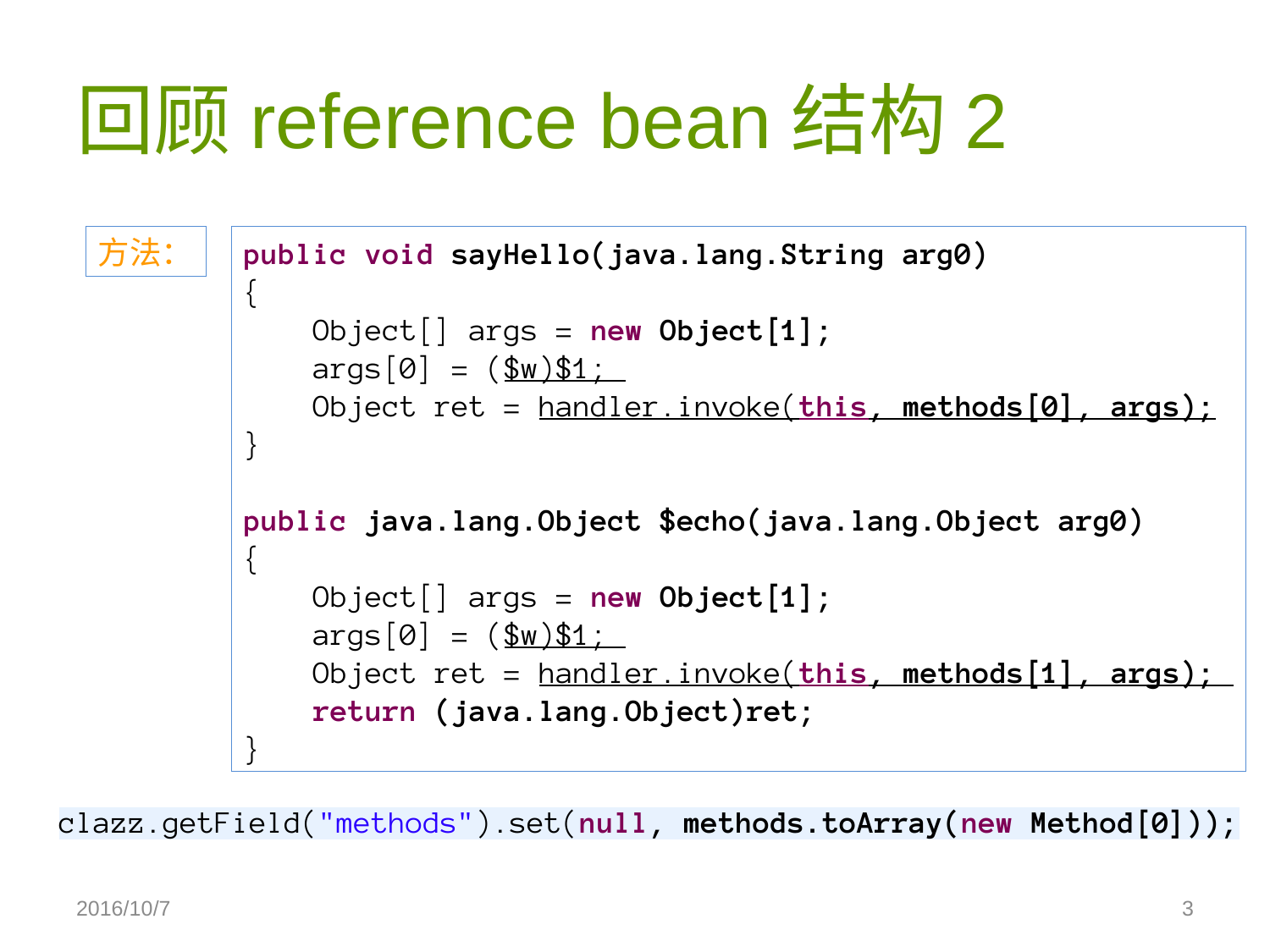

# 回顾reference bean结构2
方法：
public void sayHello(java.lang.String arg0)
{
    Object[] args = new Object[1];
    args[0] = ($w)$1;
    Object ret = handler.invoke(this, methods[0], args);
}

public java.lang.Object $echo(java.lang.Object arg0)
{
    Object[] args = new Object[1];
    args[0] = ($w)$1;
    Object ret = handler.invoke(this, methods[1], args);
    return (java.lang.Object)ret;
}
clazz.getField("methods").set(null, methods.toArray(new Method[0]));
2016/10/7
3